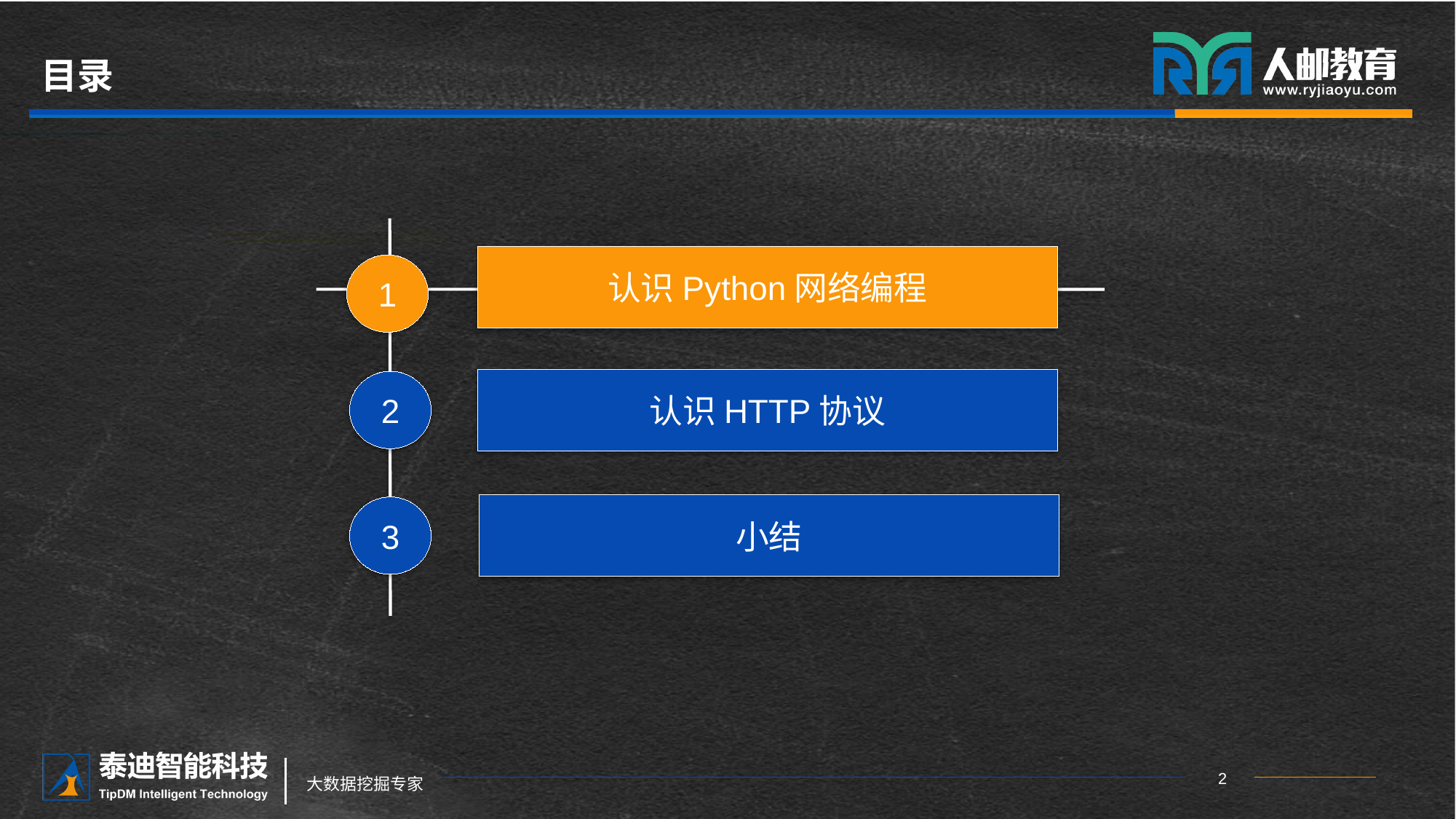

# 目录
认识Python网络编程
1

认识HTTP协议
2
小结
3